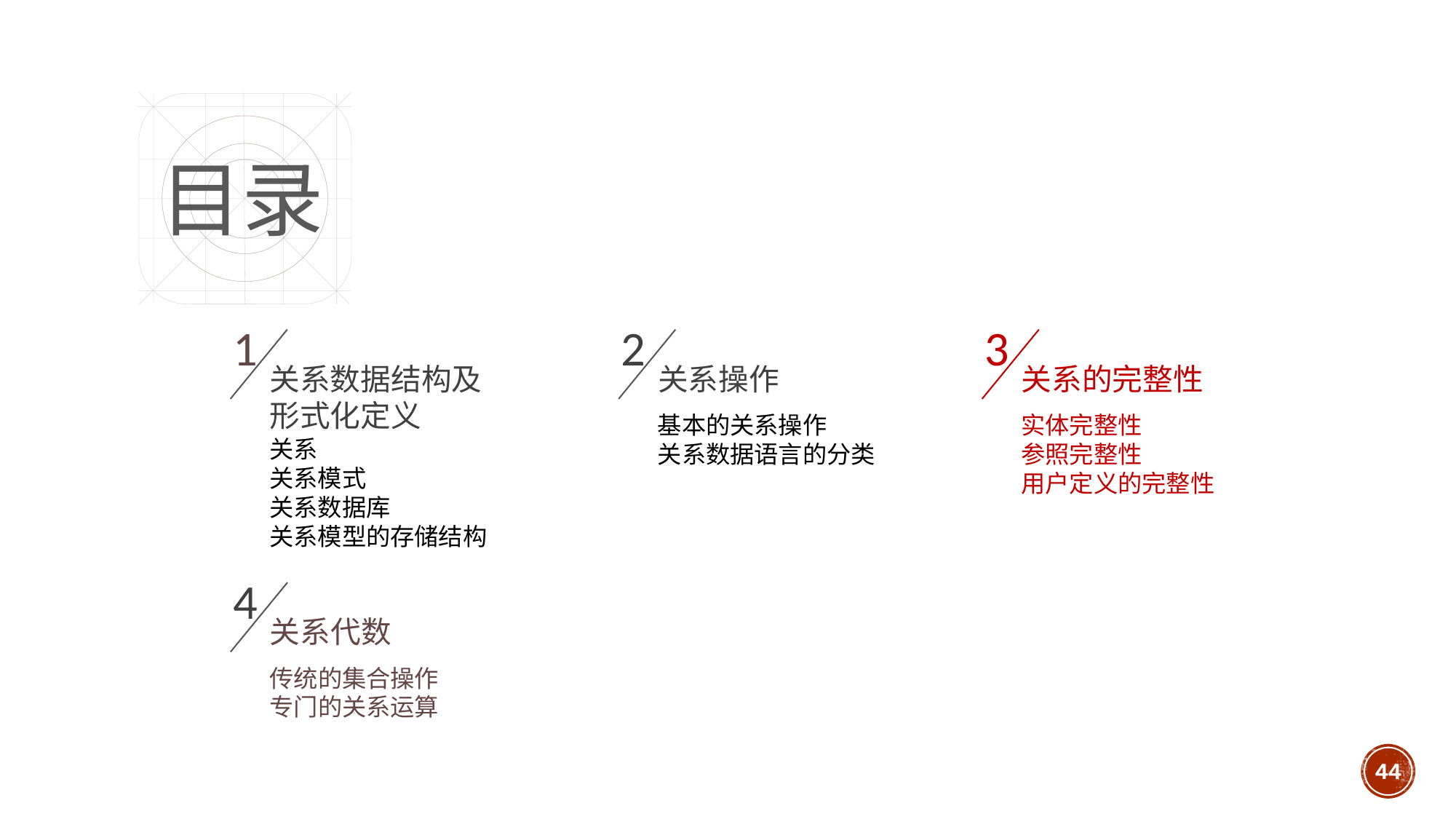

目录
1
2
3
关系数据结构及形式化定义
关系操作
关系的完整性
基本的关系操作
关系数据语言的分类
实体完整性
参照完整性
用户定义的完整性
关系
关系模式
关系数据库
关系模型的存储结构
4
关系代数
传统的集合操作
专门的关系运算
44